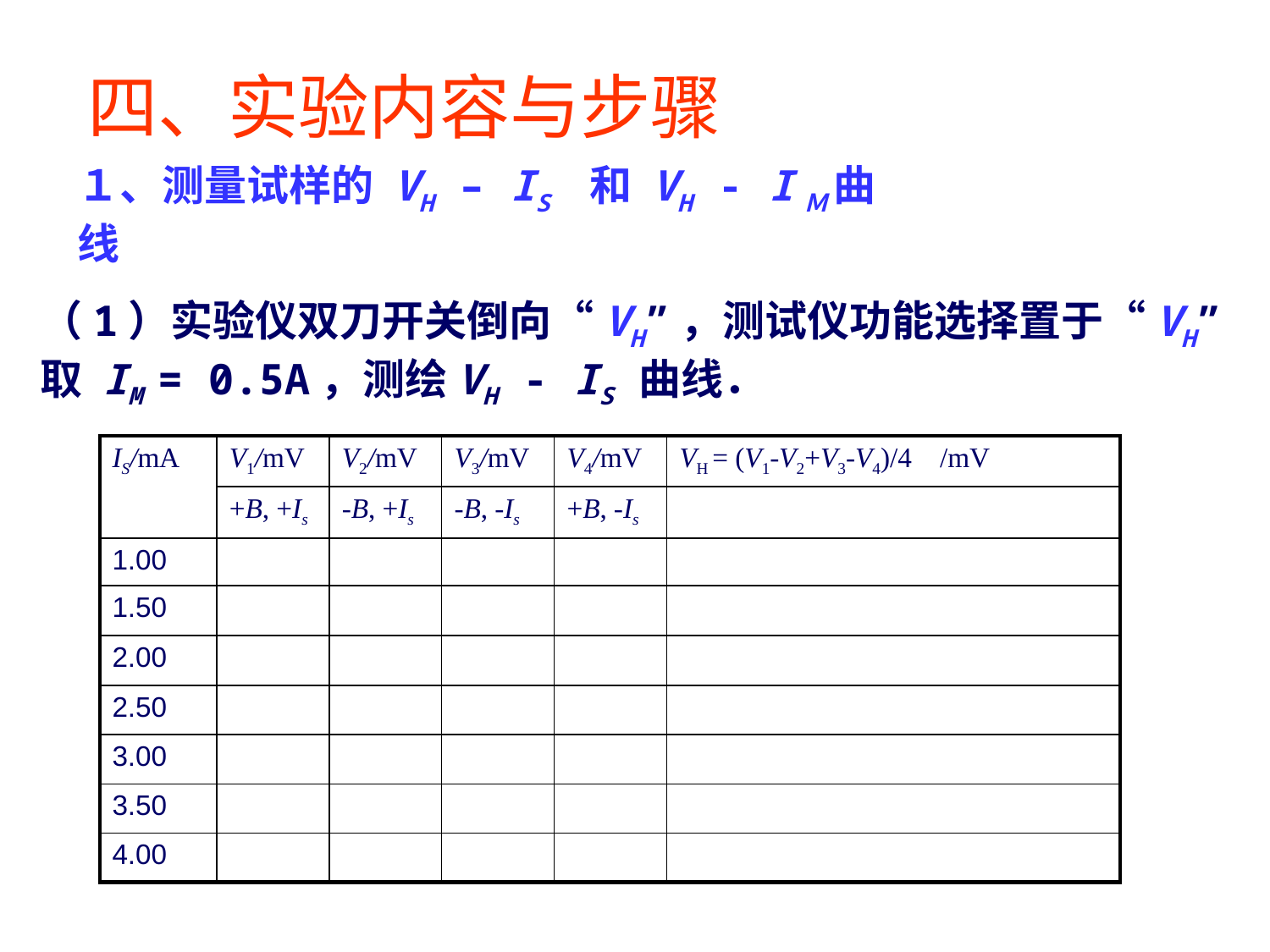

四、实验内容与步骤
１、测量试样的 VH – IS  和 VH - IＭ 曲线
（1）实验仪双刀开关倒向“VH”，测试仪功能选择置于“VH”
取 IM = 0.5A，测绘VH - IS 曲线．
| IS/mA | V1/mV | V2/mV | V3/mV | V4/mV | VH = (V1-V2+V3-V4)/4 /mV |
| --- | --- | --- | --- | --- | --- |
|  | +B, +Is | -B, +Is | -B, -Is | +B, -Is |  |
| 1.00 |  |  |  |  |  |
| 1.50 |  |  |  |  |  |
| 2.00 |  |  |  |  |  |
| 2.50 |  |  |  |  |  |
| 3.00 |  |  |  |  |  |
| 3.50 |  |  |  |  |  |
| 4.00 |  |  |  |  |  |